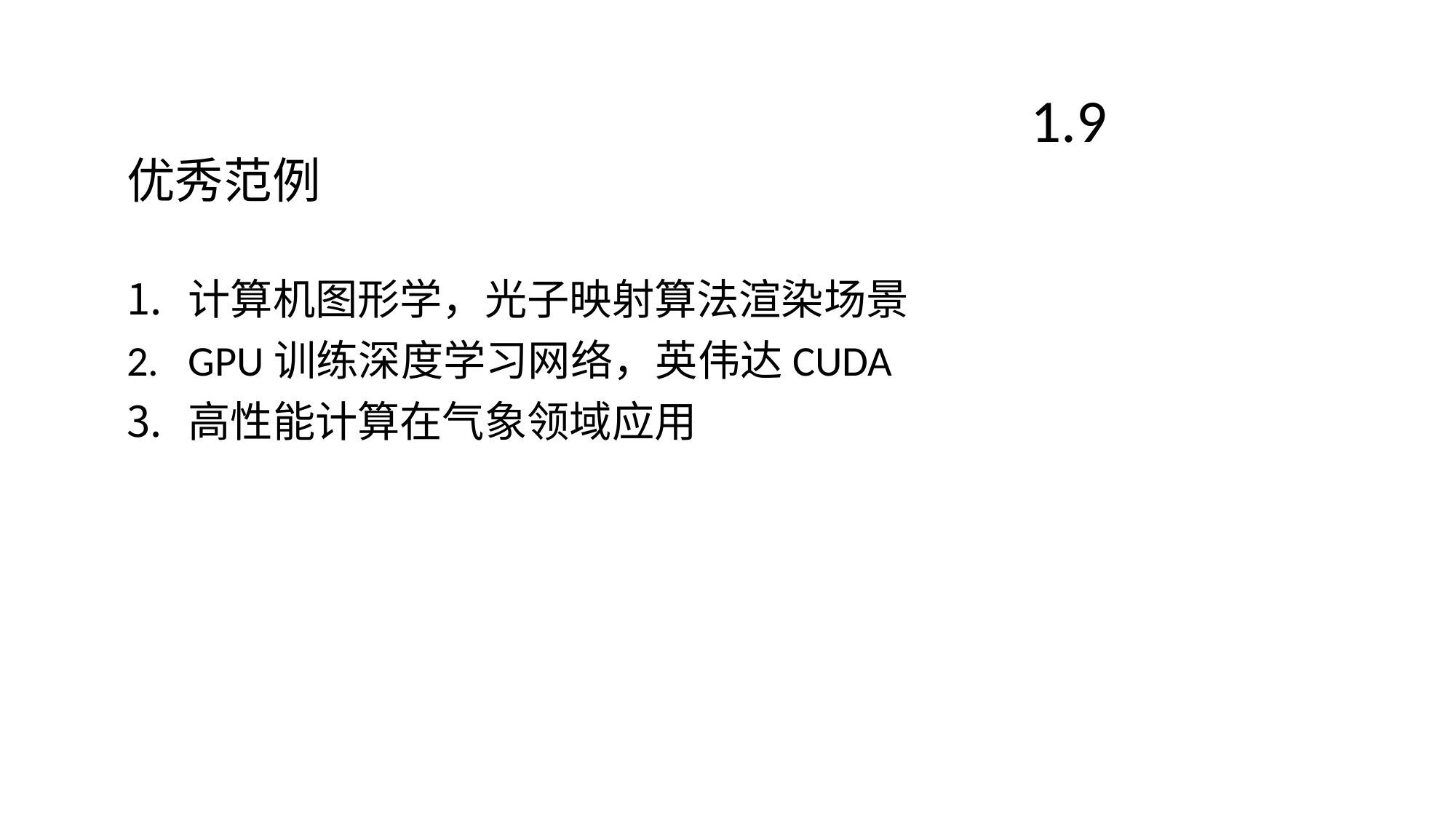

# 1.9
优秀范例

计算机图形学，光子映射算法渲染场景
GPU训练深度学习网络，英伟达CUDA
高性能计算在气象领域应用